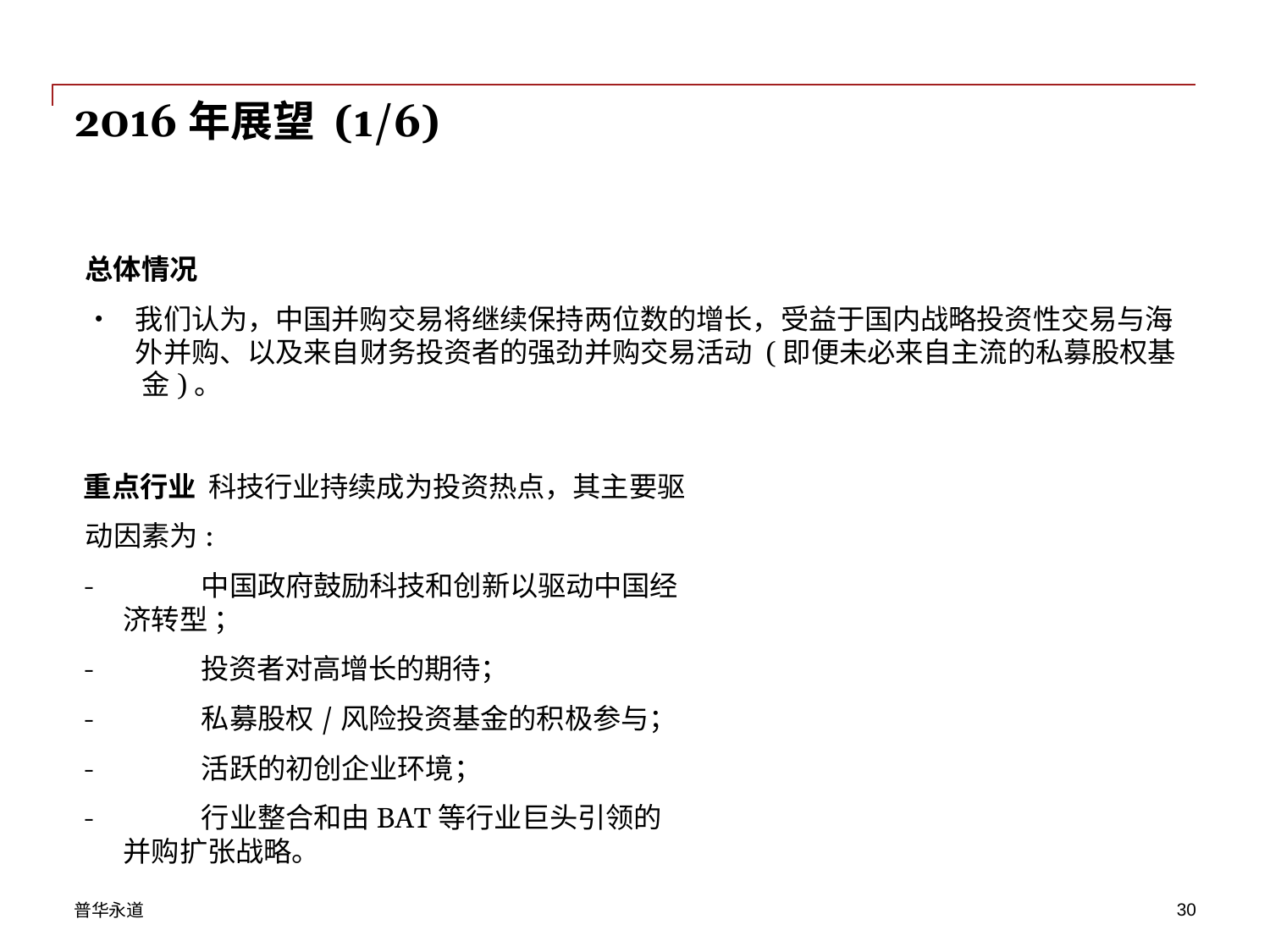

# 2016年展望 (1/6)
总体情况
•	我们认为，中国并购交易将继续保持两位数的增长，受益于国内战略投资性交易与海  外并购、以及来自财务投资者的强劲并购交易活动 (即便未必来自主流的私募股权基  金)。

重点行业  科技行业持续成为投资热点，其主要驱动因素为:
-	中国政府鼓励科技和创新以驱动中国经济转型 ；
-	投资者对高增长的期待；
-	私募股权/风险投资基金的积极参与；
-	活跃的初创企业环境；
-	行业整合和由BAT等行业巨头引领的并购扩张战略。
普华永道
30